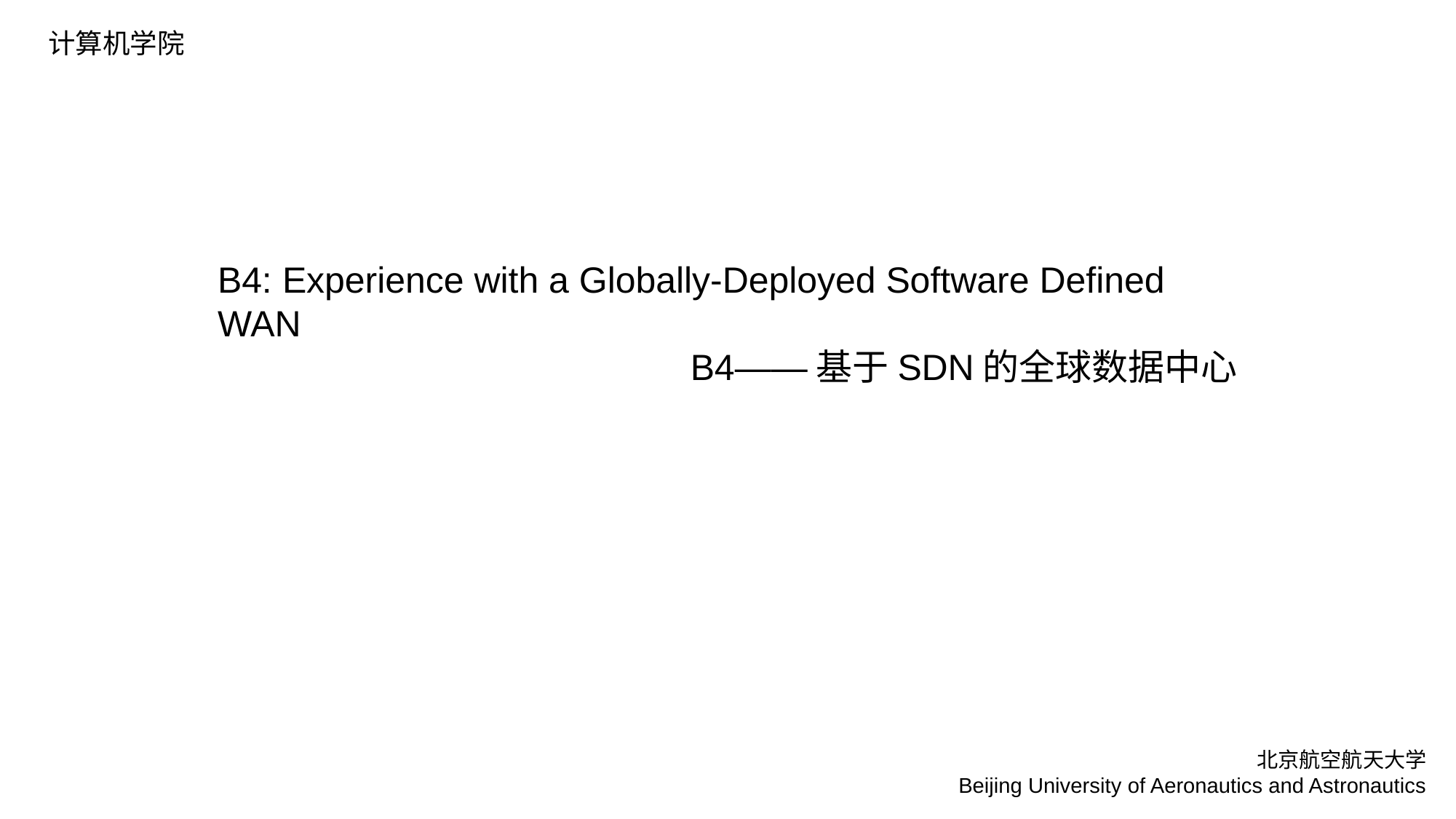

B4: Experience with a Globally-Deployed Software Defined WAN
B4——基于SDN的全球数据中心